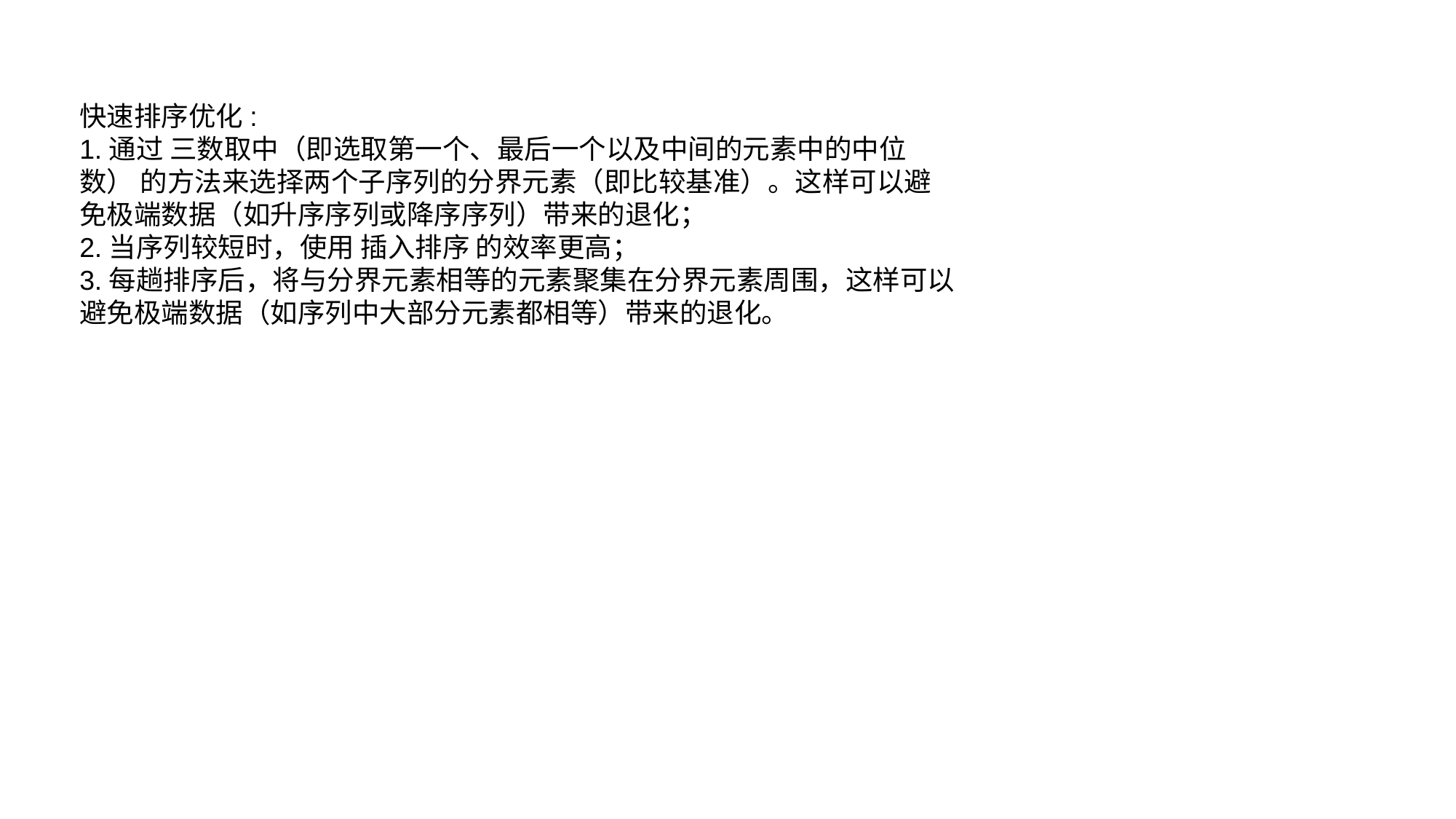

快速排序优化:
1.通过 三数取中（即选取第一个、最后一个以及中间的元素中的中位数） 的方法来选择两个子序列的分界元素（即比较基准）。这样可以避免极端数据（如升序序列或降序序列）带来的退化；
2.当序列较短时，使用 插入排序 的效率更高；
3.每趟排序后，将与分界元素相等的元素聚集在分界元素周围，这样可以避免极端数据（如序列中大部分元素都相等）带来的退化。